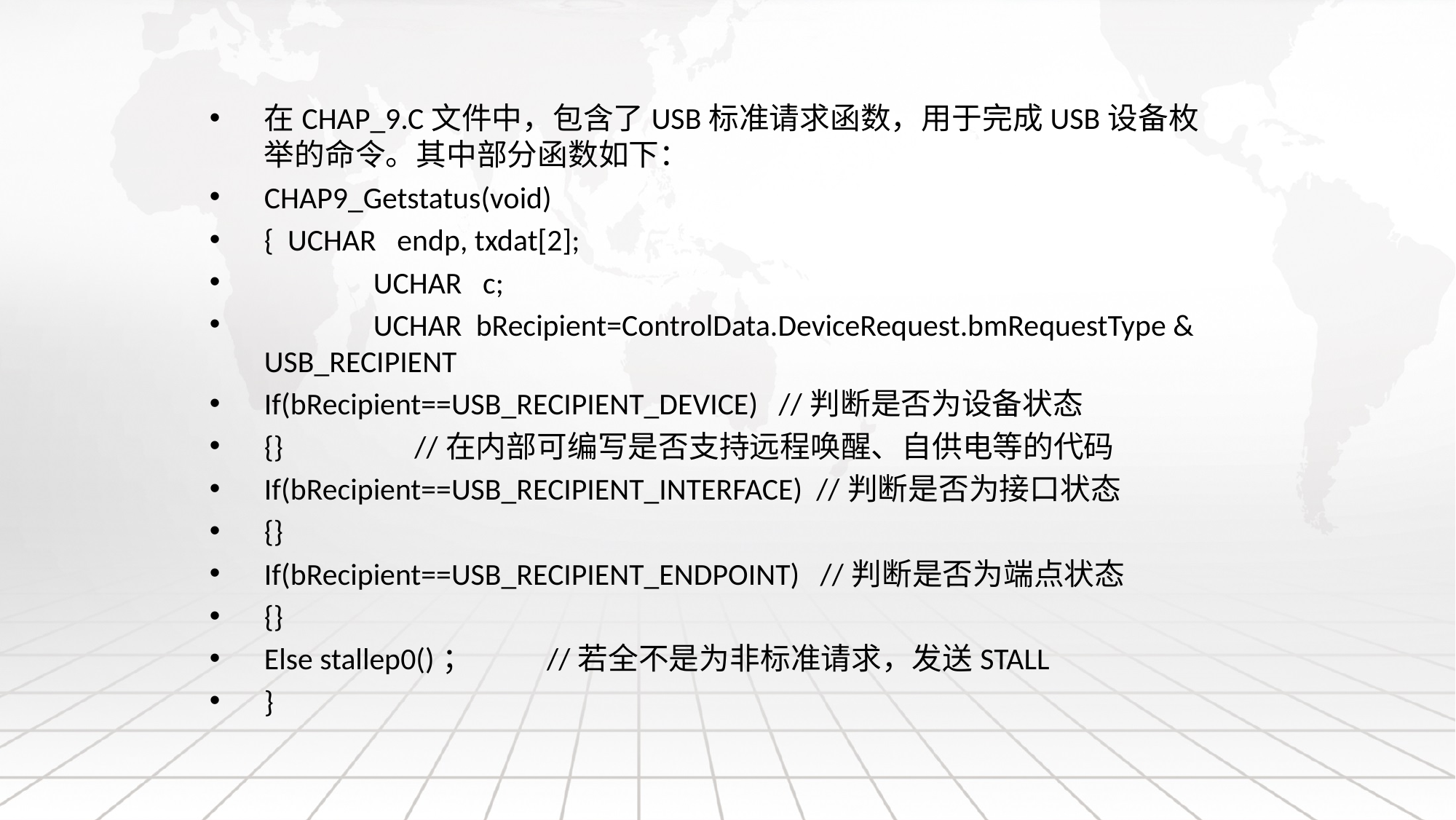

在CHAP_9.C文件中，包含了USB标准请求函数，用于完成USB设备枚举的命令。其中部分函数如下：
CHAP9_Getstatus(void)
{  UCHAR   endp, txdat[2];
	UCHAR   c;
	UCHAR  bRecipient=ControlData.DeviceRequest.bmRequestType & USB_RECIPIENT
If(bRecipient==USB_RECIPIENT_DEVICE)   //判断是否为设备状态
{}                   //在内部可编写是否支持远程唤醒、自供电等的代码
If(bRecipient==USB_RECIPIENT_INTERFACE)  //判断是否为接口状态
{}
If(bRecipient==USB_RECIPIENT_ENDPOINT)   //判断是否为端点状态
{}
Else stallep0()；          //若全不是为非标准请求，发送STALL
}